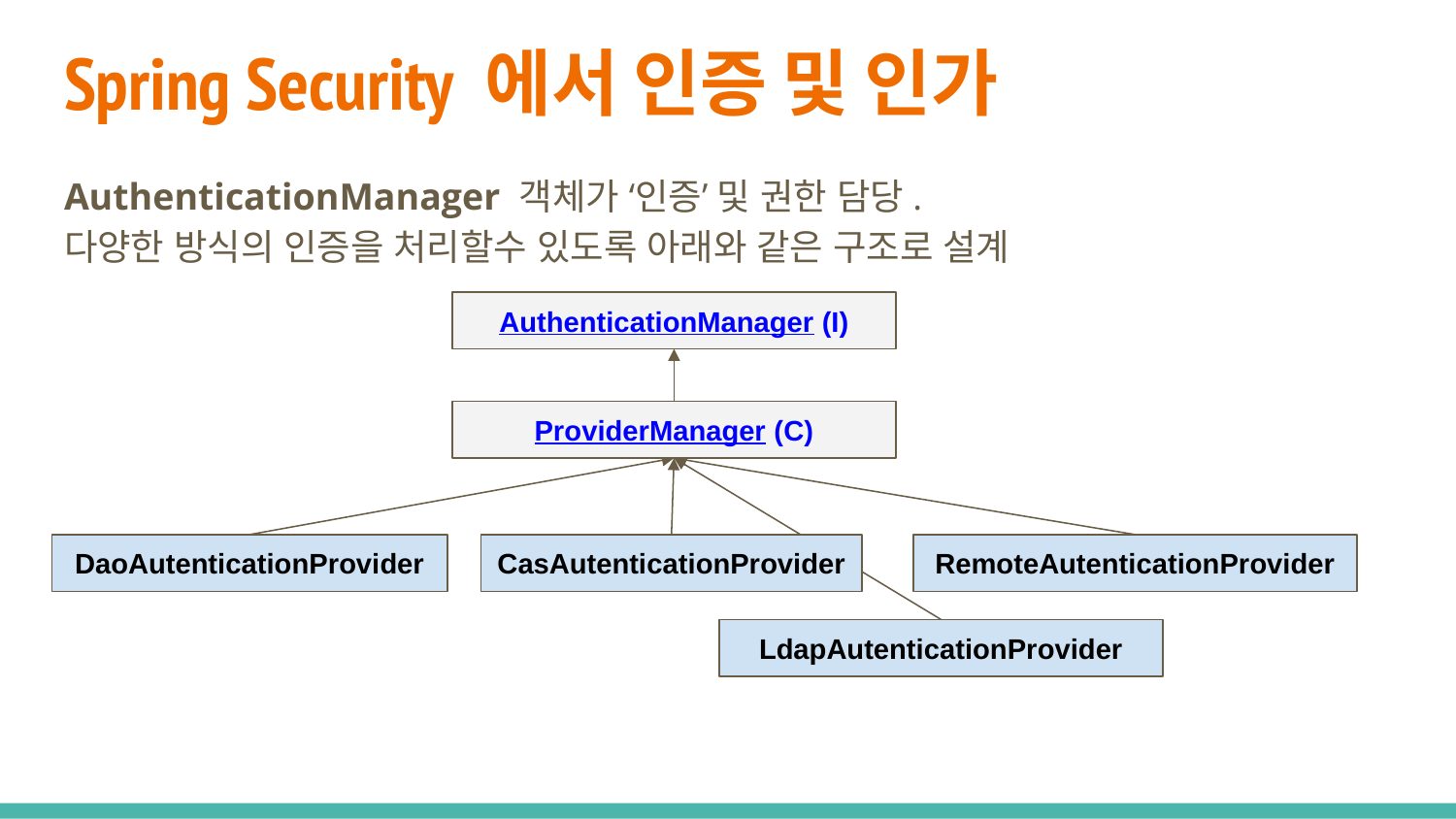

# Spring Security 에서 인증 및 인가
AuthenticationManager 객체가 ‘인증’ 및 권한 담당.
다양한 방식의 인증을 처리할수 있도록 아래와 같은 구조로 설계
AuthenticationManager (I)
ProviderManager (C)
DaoAutenticationProvider
CasAutenticationProvider
RemoteAutenticationProvider
LdapAutenticationProvider